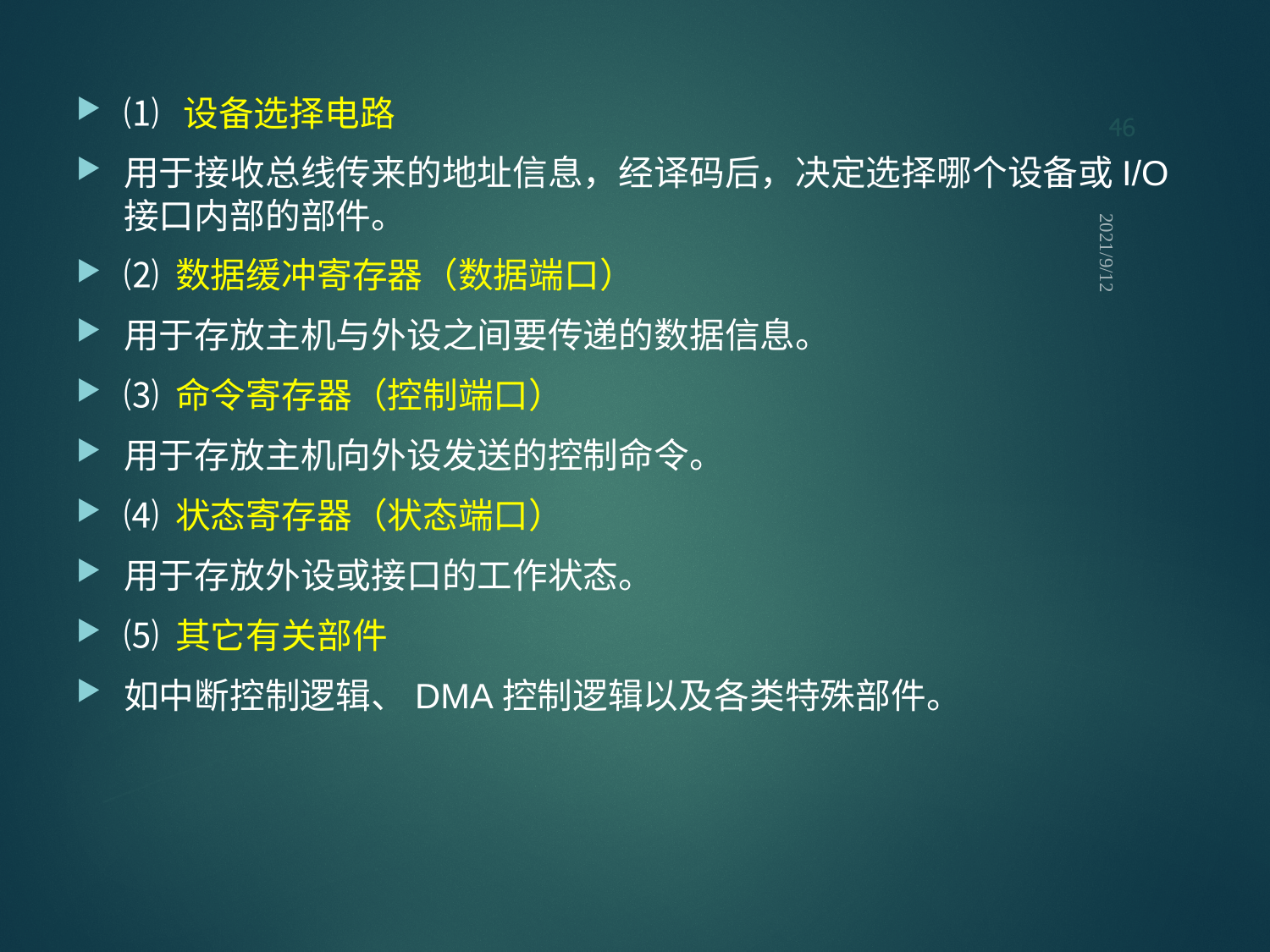

46
⑴  设备选择电路
用于接收总线传来的地址信息，经译码后，决定选择哪个设备或I/O接口内部的部件。
⑵ 数据缓冲寄存器（数据端口）
用于存放主机与外设之间要传递的数据信息。
⑶ 命令寄存器（控制端口）
用于存放主机向外设发送的控制命令。
⑷ 状态寄存器（状态端口）
用于存放外设或接口的工作状态。
⑸ 其它有关部件
如中断控制逻辑、DMA控制逻辑以及各类特殊部件。
2021/9/12